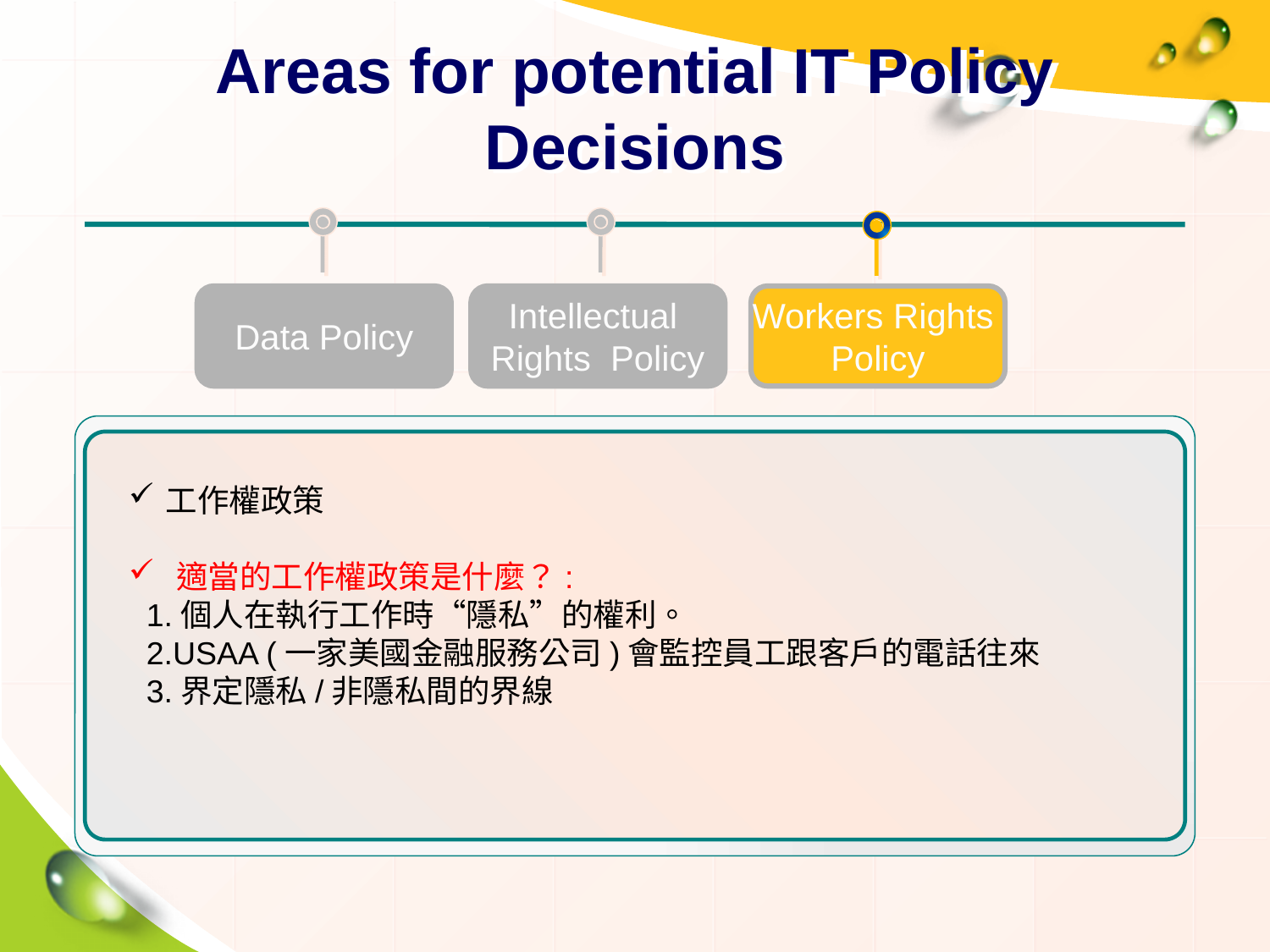

# Areas for potential IT Policy Decisions

Data Policy
Intellectual
Rights  Policy
Workers Rights
Policy

工作權政策

適當的工作權政策是什麼？:
  1.個人在執行工作時“隱私”的權利。
  2.USAA (一家美國金融服務公司)會監控員工跟客戶的電話往來
  3.界定隱私/非隱私間的界線